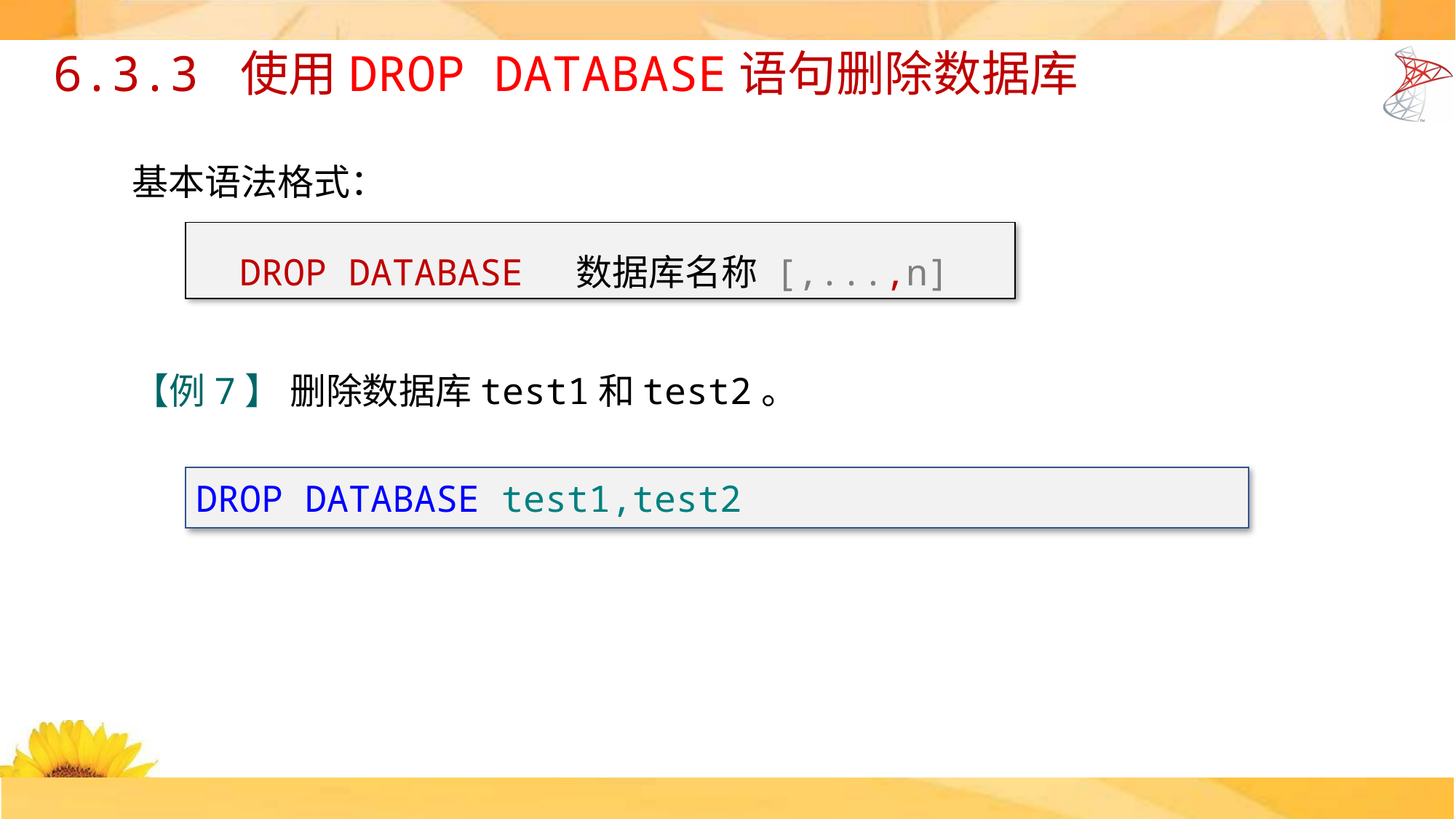

6.3.3 使用DROP DATABASE语句删除数据库
基本语法格式：
  DROP DATABASE  数据库名称 [,...,n]
【例7】 删除数据库test1和test2。
DROP DATABASE test1,test2